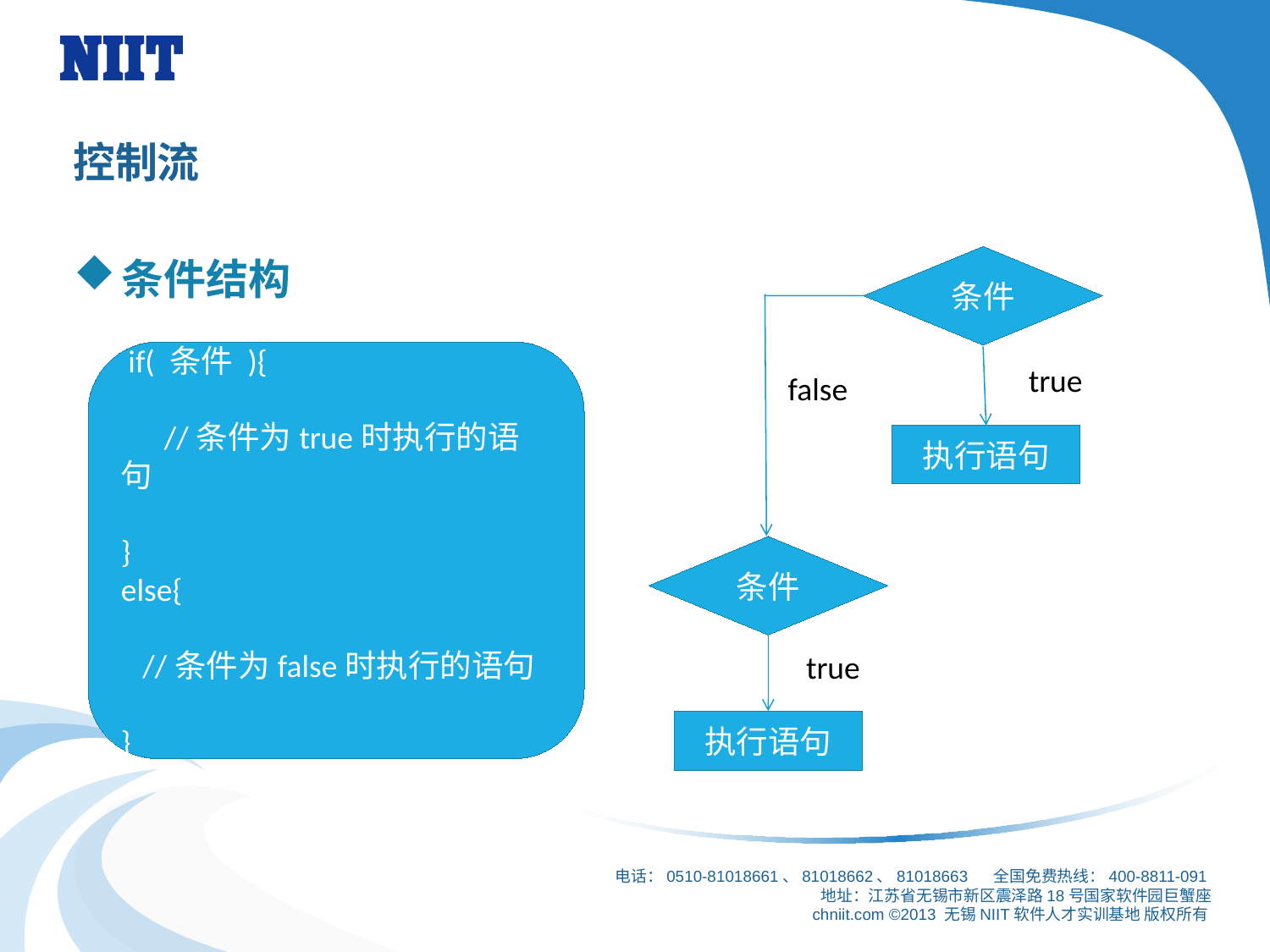

# 控制流
条件
条件结构
 if( 条件 ){

      //条件为true时执行的语句

}
else{

   //条件为false时执行的语句

}
true
false
执行语句
条件
true
执行语句